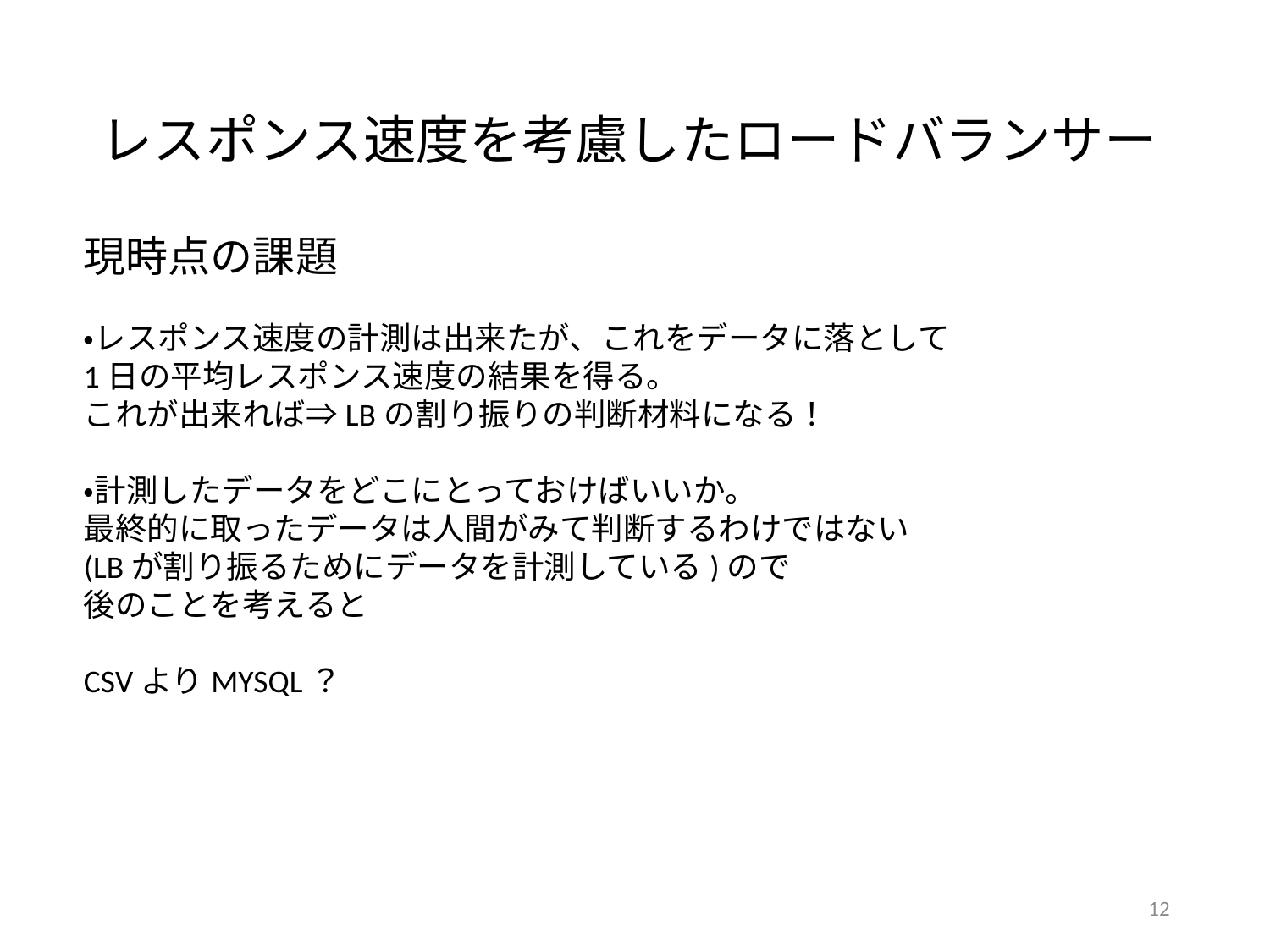

# レスポンス速度を考慮したロードバランサー
現時点の課題

・レスポンス速度の計測は出来たが、これをデータに落として
1日の平均レスポンス速度の結果を得る。
これが出来れば⇒LBの割り振りの判断材料になる！

・計測したデータをどこにとっておけばいいか。
最終的に取ったデータは人間がみて判断するわけではない
(LBが割り振るためにデータを計測している)ので
後のことを考えると
CSVよりMYSQL？
12